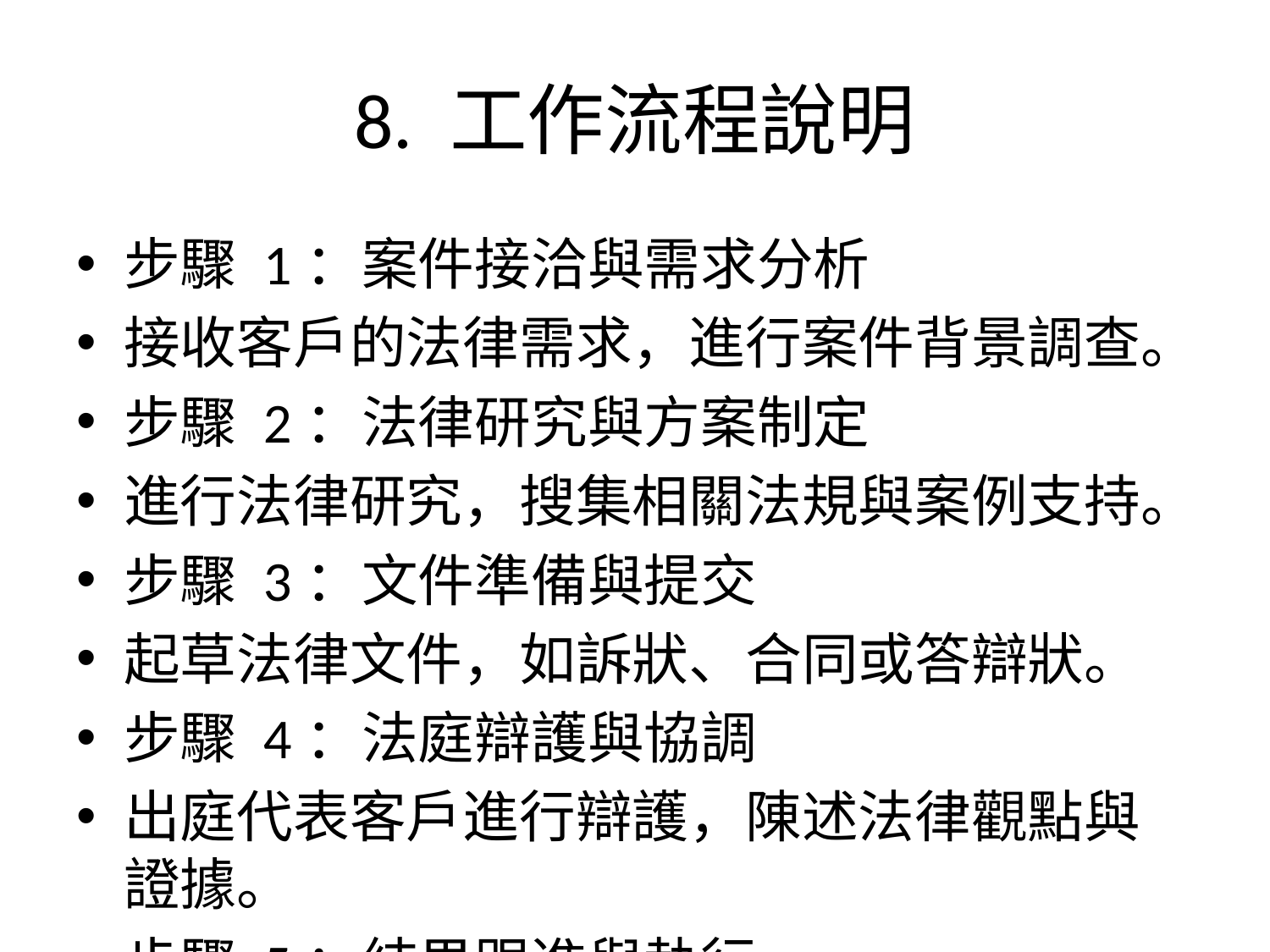

# 8. 工作流程說明
步驟 1：案件接洽與需求分析
接收客戶的法律需求，進行案件背景調查。
步驟 2：法律研究與方案制定
進行法律研究，搜集相關法規與案例支持。
步驟 3：文件準備與提交
起草法律文件，如訴狀、合同或答辯狀。
步驟 4：法庭辯護與協調
出庭代表客戶進行辯護，陳述法律觀點與證據。
步驟 5：結果跟進與執行
跟進案件結果，確保執行判決或和解協議。
步驟 6：客戶反饋與改進
收集客戶對服務的反饋，改進法律服務流程。